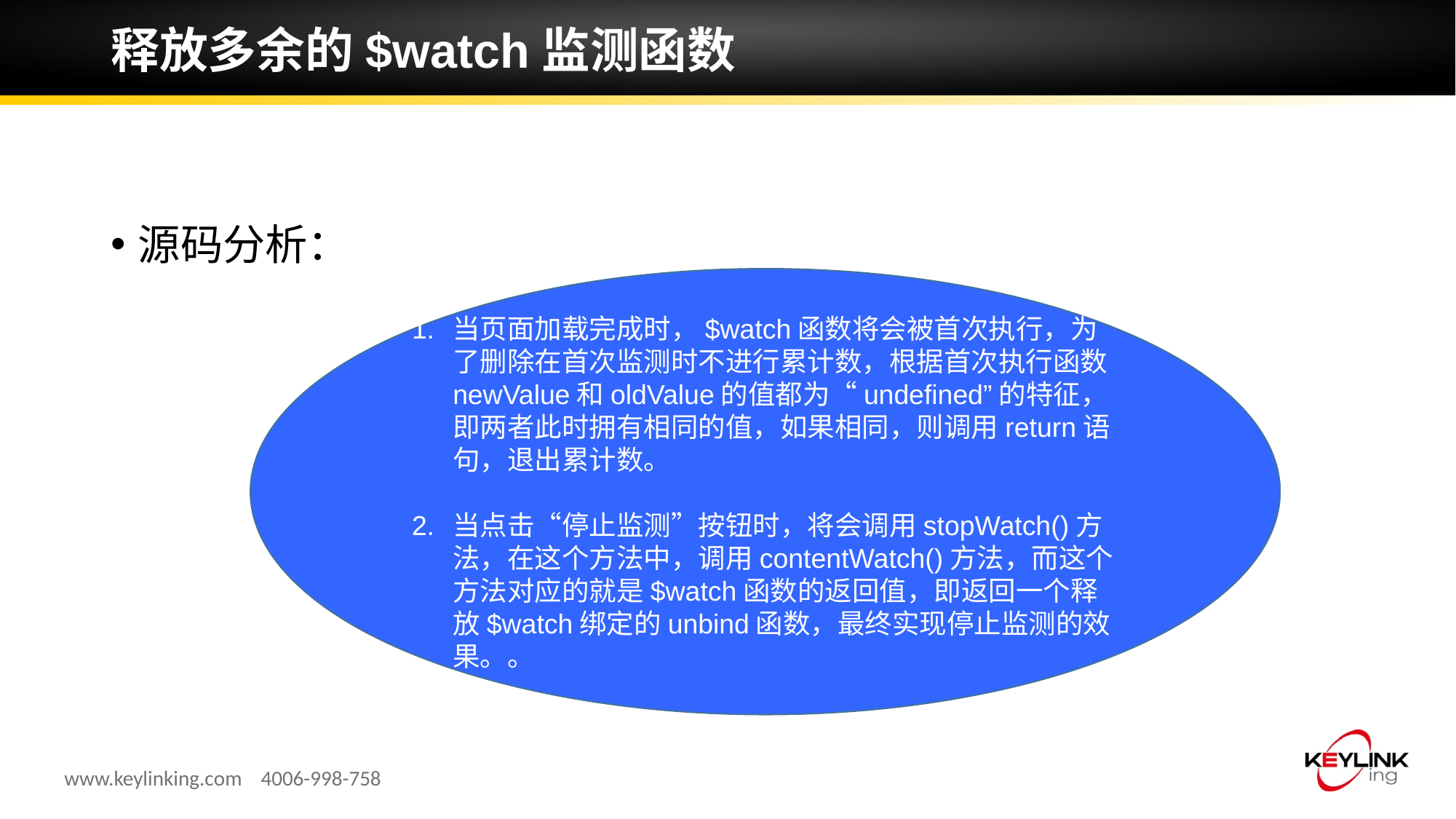

# 释放多余的$watch监测函数
源码分析：

当页面加载完成时，$watch函数将会被首次执行，为了删除在首次监测时不进行累计数，根据首次执行函数newValue和oldValue的值都为“undefined”的特征，即两者此时拥有相同的值，如果相同，则调用return语句，退出累计数。

当点击“停止监测”按钮时，将会调用stopWatch()方法，在这个方法中，调用contentWatch()方法，而这个方法对应的就是$watch函数的返回值，即返回一个释放$watch绑定的unbind函数，最终实现停止监测的效果。。